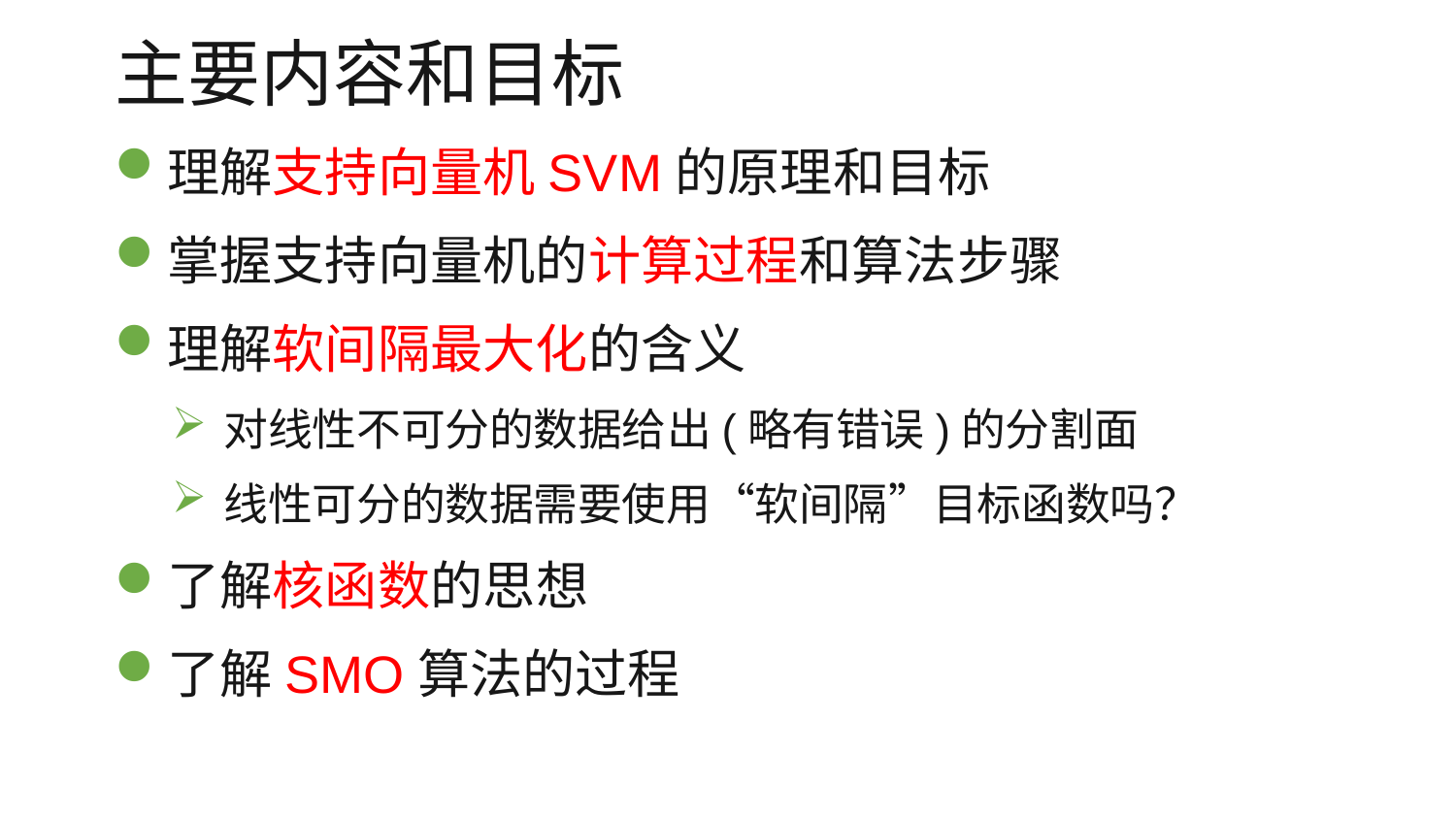

# 主要内容和目标
理解支持向量机SVM的原理和目标
掌握支持向量机的计算过程和算法步骤
理解软间隔最大化的含义
对线性不可分的数据给出(略有错误)的分割面
线性可分的数据需要使用“软间隔”目标函数吗？
了解核函数的思想
了解SMO算法的过程